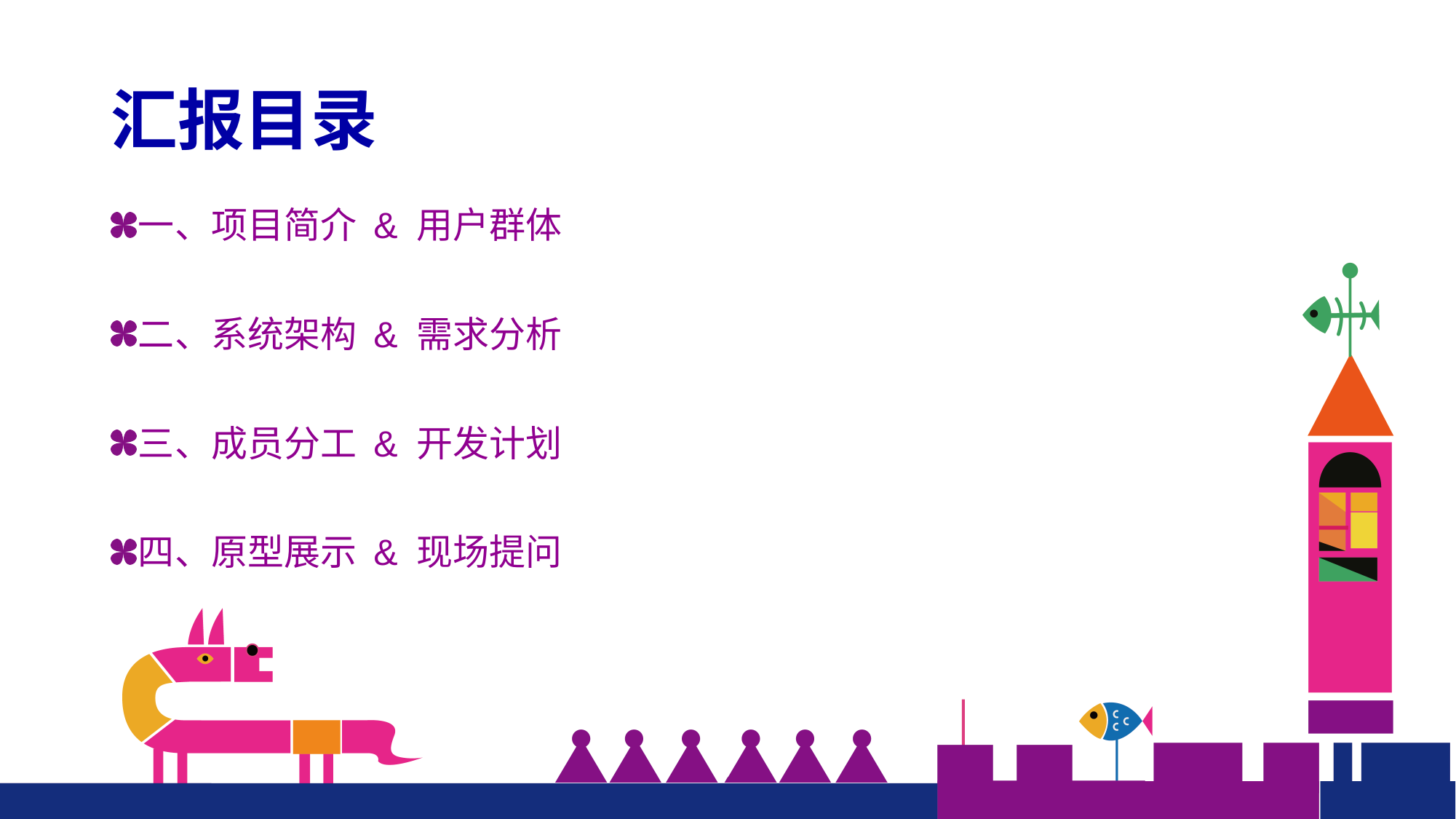

# 汇报目录
一、项目简介 & 用户群体

二、系统架构 & 需求分析

三、成员分工 & 开发计划

四、原型展示 & 现场提问